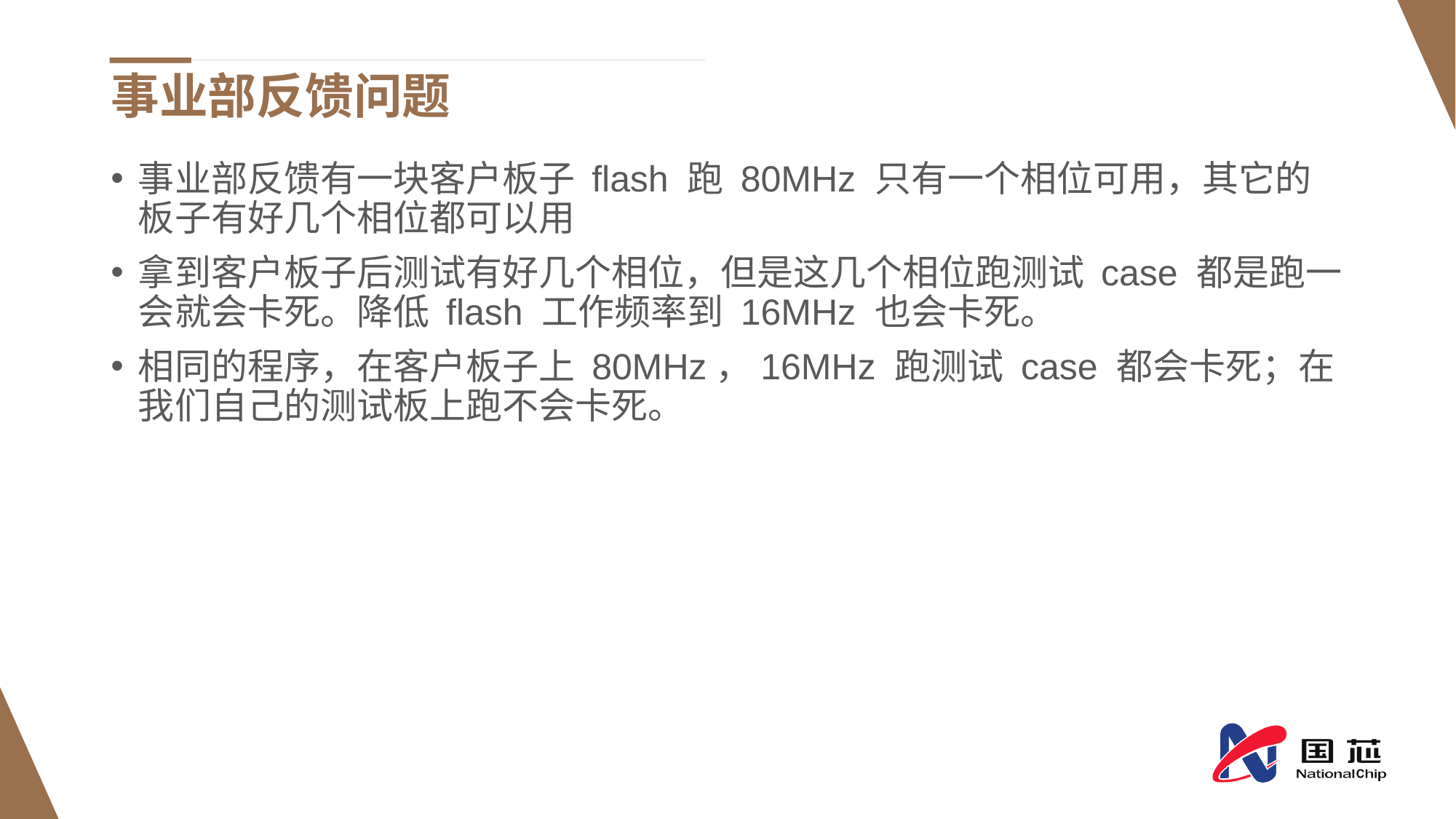

# 事业部反馈问题
事业部反馈有一块客户板子 flash 跑 80MHz 只有一个相位可用，其它的板子有好几个相位都可以用
拿到客户板子后测试有好几个相位，但是这几个相位跑测试 case 都是跑一会就会卡死。降低 flash 工作频率到 16MHz 也会卡死。
相同的程序，在客户板子上 80MHz，16MHz 跑测试 case 都会卡死；在我们自己的测试板上跑不会卡死。